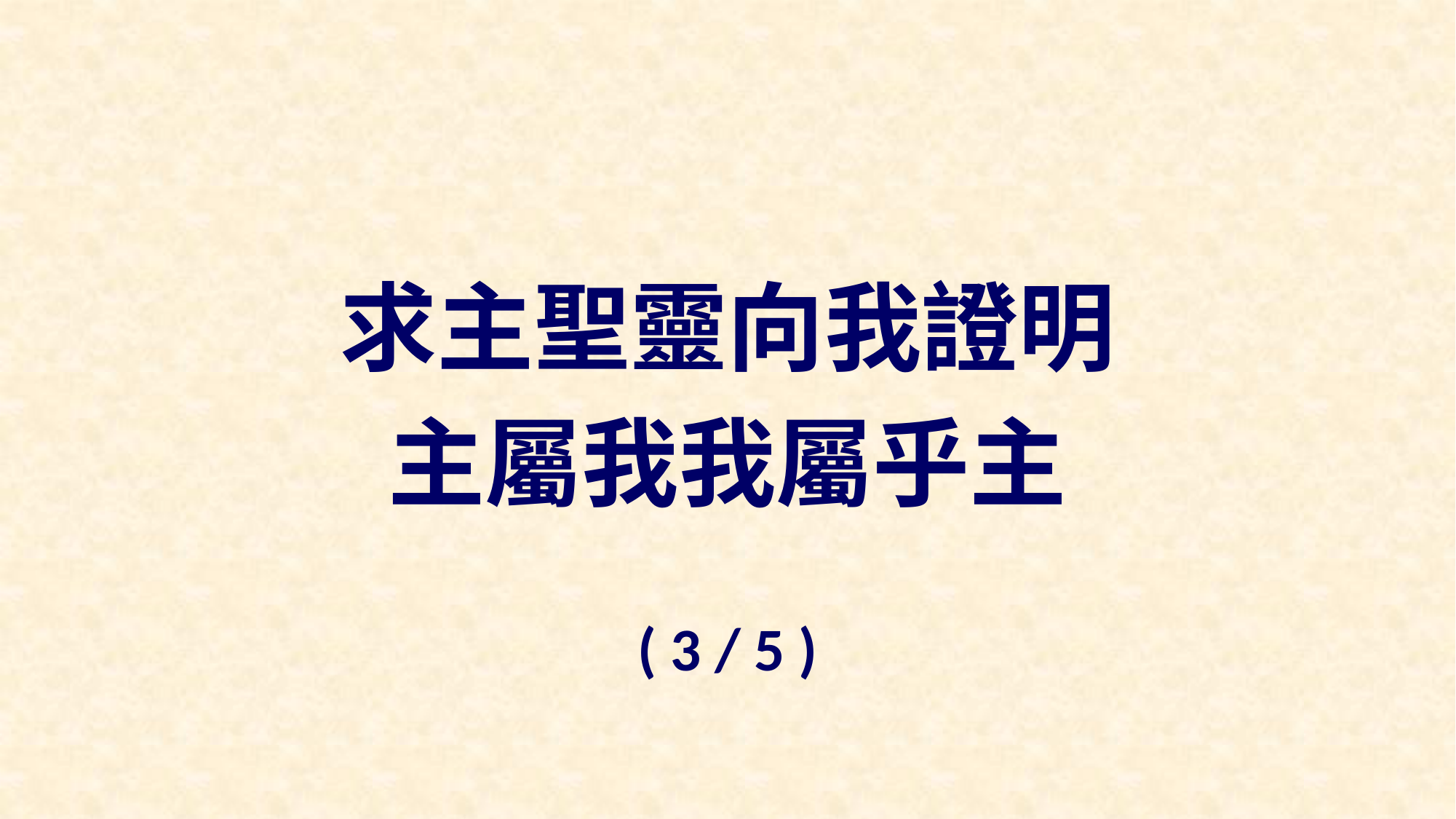

求主聖靈向我證明
主屬我我屬乎主
( 3 / 5 )